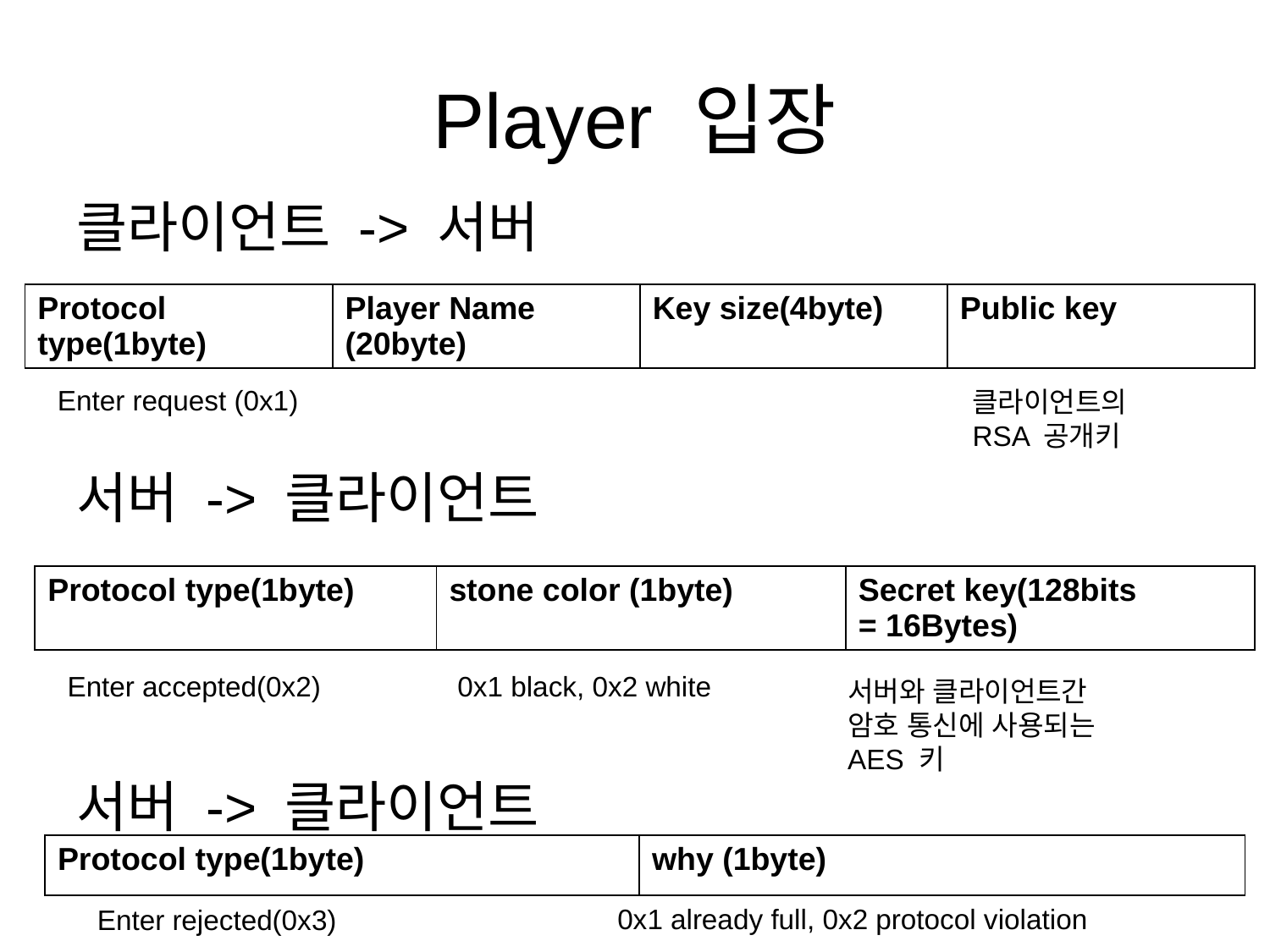

# Player 입장
클라이언트 -> 서버

서버 -> 클라이언트

서버 -> 클라이언트

| Protocol type(1byte) | Player Name (20byte) | Key size(4byte) | Public key |
| --- | --- | --- | --- |
Enter request (0x1)
클라이언트의
RSA 공개키
| Protocol type(1byte) | stone color (1byte) | Secret key(128bits = 16Bytes) |
| --- | --- | --- |
Enter accepted(0x2)
0x1 black, 0x2 white
서버와 클라이언트간
암호 통신에 사용되는
AES 키
| Protocol type(1byte) | why (1byte) |
| --- | --- |
0x1 already full, 0x2 protocol violation
Enter rejected(0x3)